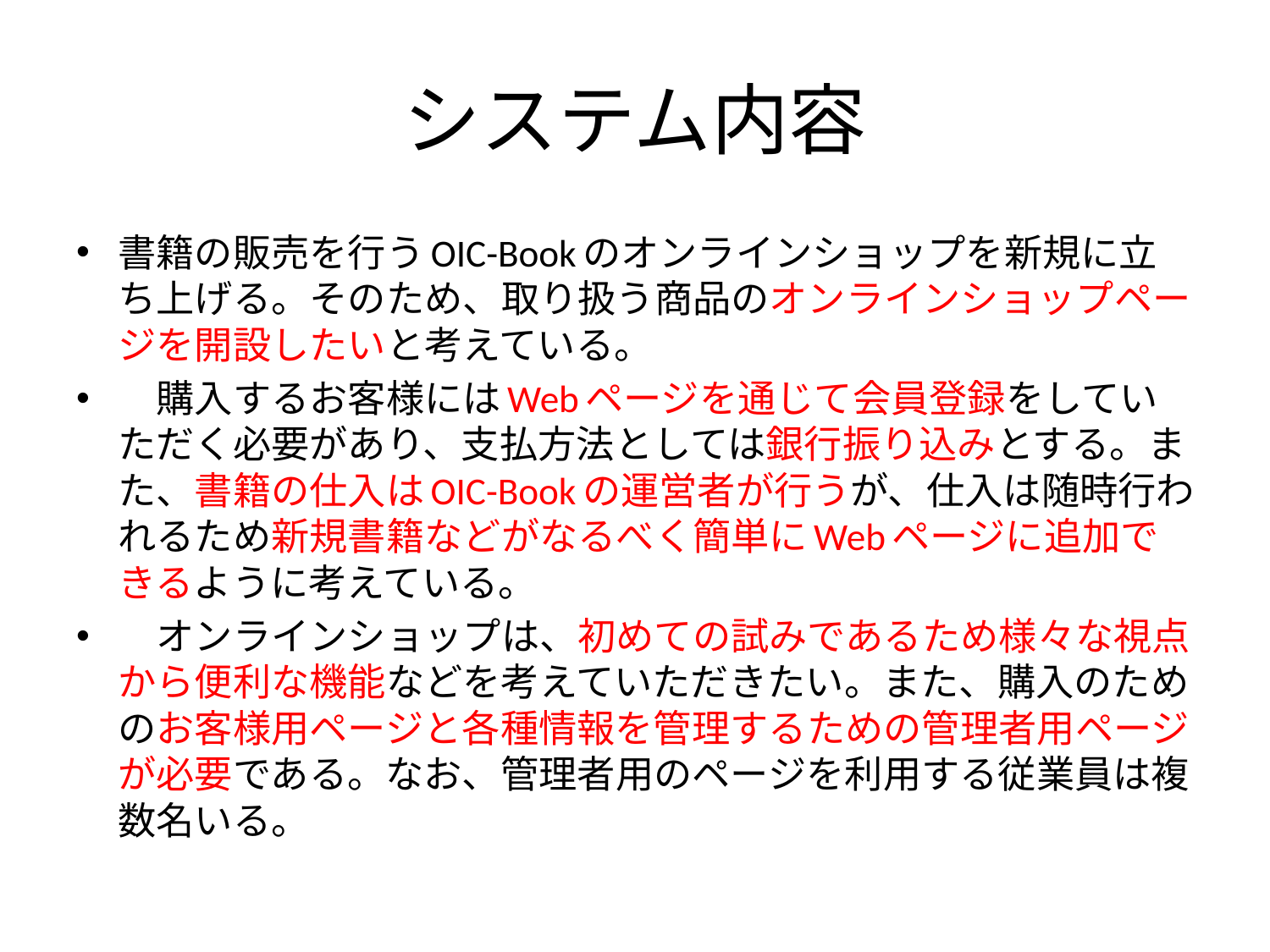

# システム内容
書籍の販売を行うOIC-Bookのオンラインショップを新規に立ち上げる。そのため、取り扱う商品のオンラインショップページを開設したいと考えている。
　購入するお客様にはWebページを通じて会員登録をしていただく必要があり、支払方法としては銀行振り込みとする。また、書籍の仕入はOIC-Bookの運営者が行うが、仕入は随時行われるため新規書籍などがなるべく簡単にWebページに追加できるように考えている。
　オンラインショップは、初めての試みであるため様々な視点から便利な機能などを考えていただきたい。また、購入のためのお客様用ページと各種情報を管理するための管理者用ページが必要である。なお、管理者用のページを利用する従業員は複数名いる。